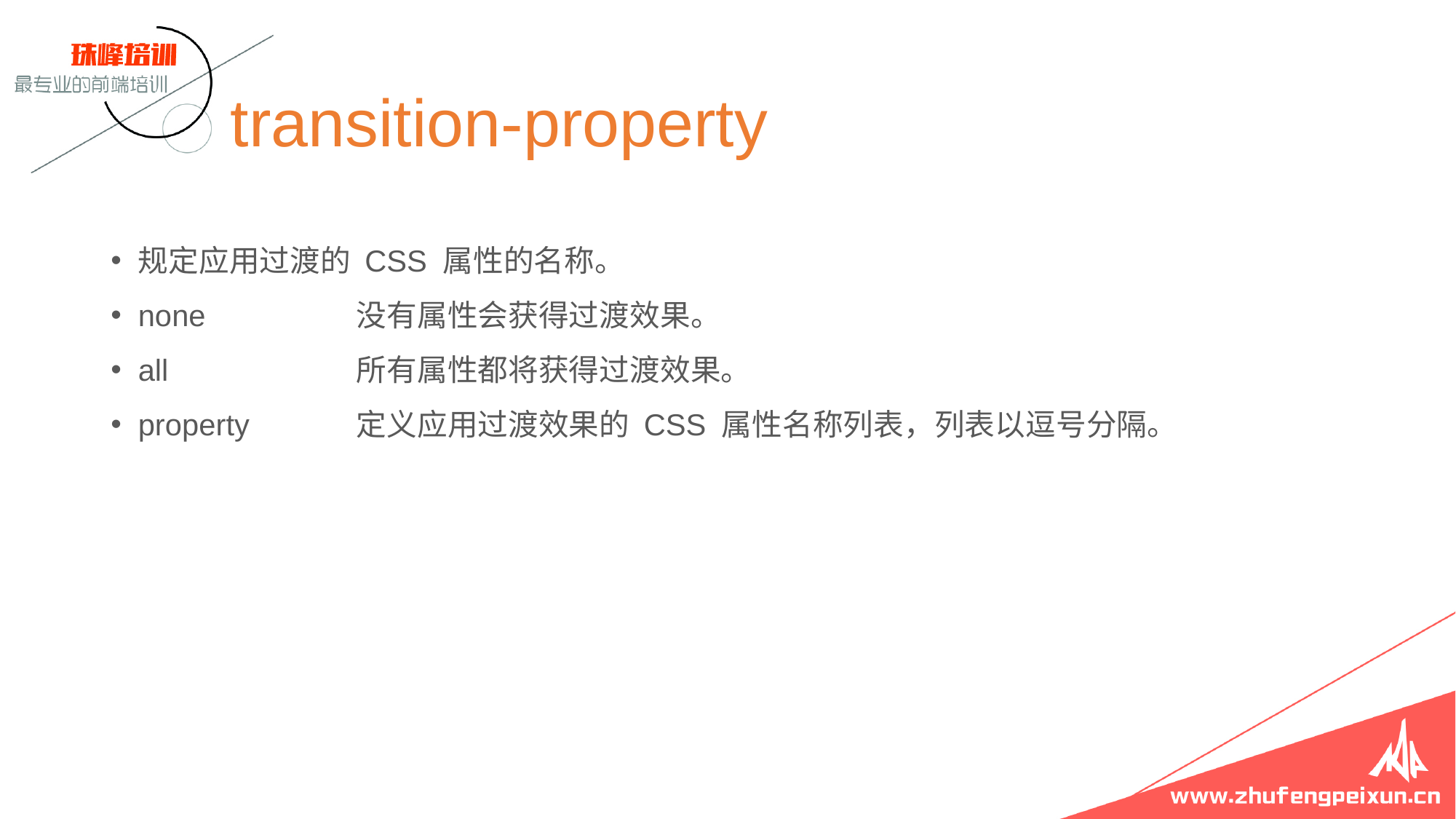

# transition-property
规定应用过渡的 CSS 属性的名称。
none		没有属性会获得过渡效果。
all		所有属性都将获得过渡效果。
property	定义应用过渡效果的 CSS 属性名称列表，列表以逗号分隔。